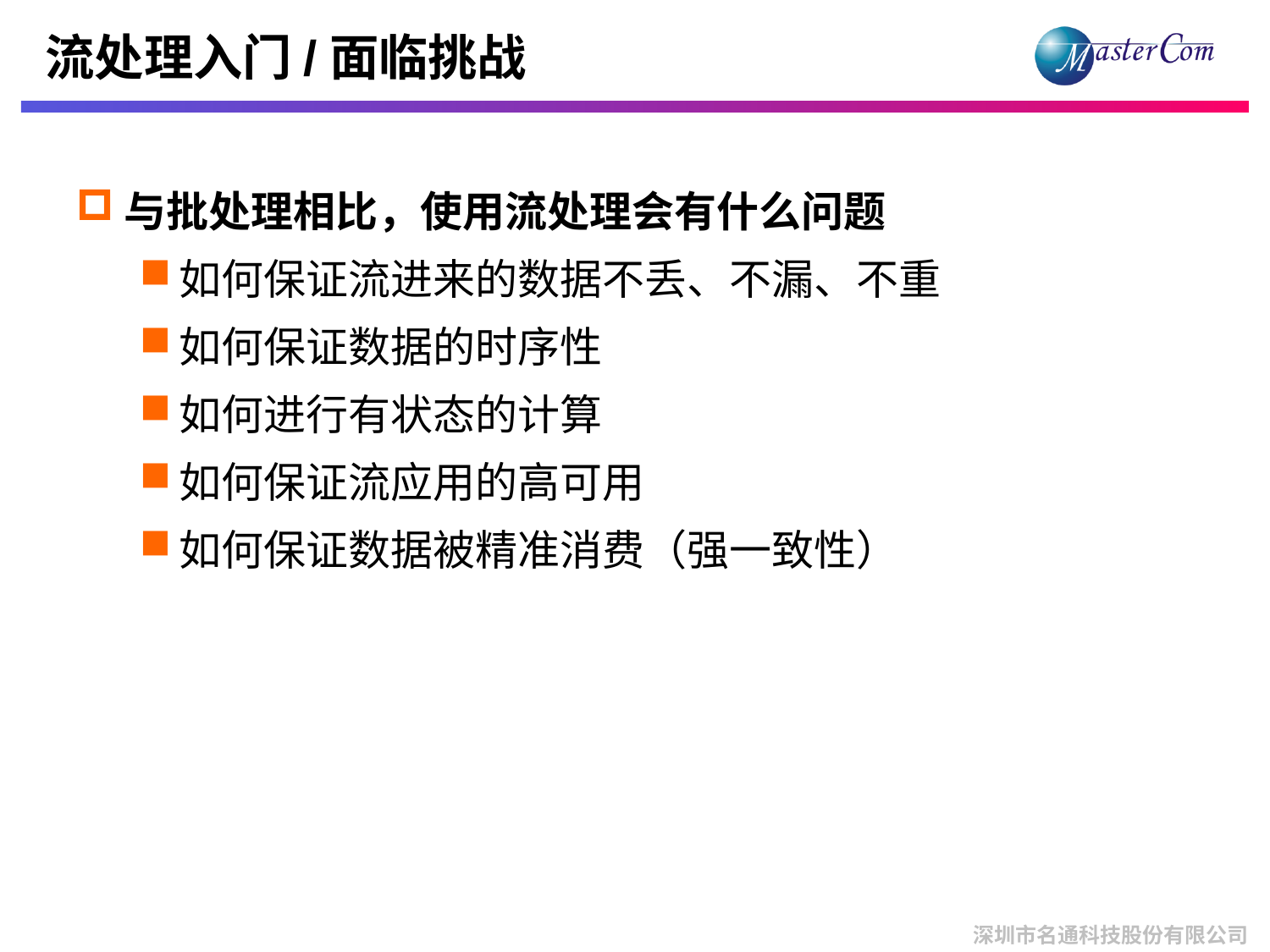

# 流处理入门/面临挑战
与批处理相比，使用流处理会有什么问题
如何保证流进来的数据不丢、不漏、不重
如何保证数据的时序性
如何进行有状态的计算
如何保证流应用的高可用
如何保证数据被精准消费（强一致性）